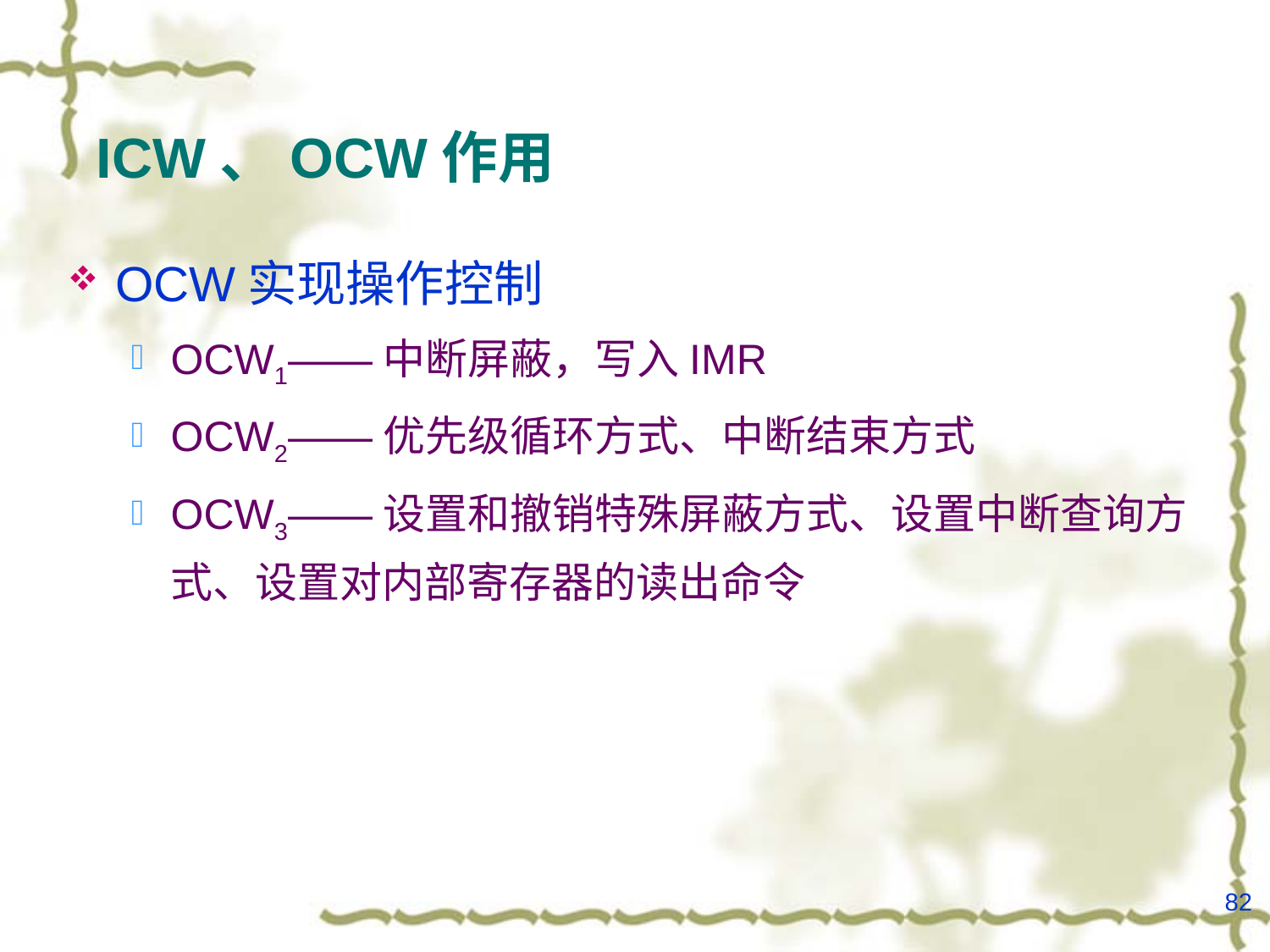

# ICW、OCW作用
OCW实现操作控制
OCW1——中断屏蔽，写入IMR
OCW2——优先级循环方式、中断结束方式
OCW3——设置和撤销特殊屏蔽方式、设置中断查询方式、设置对内部寄存器的读出命令
82